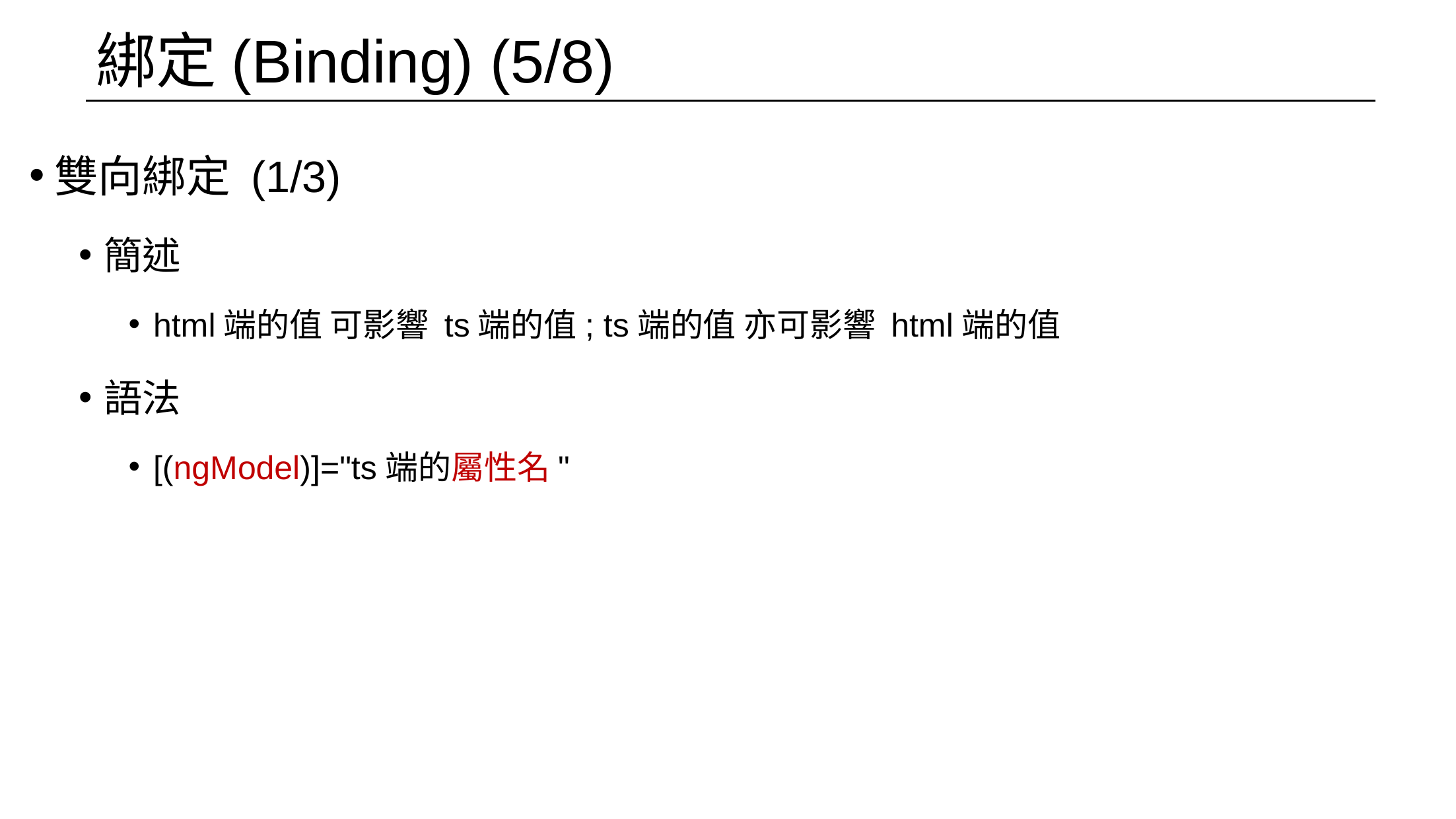

# 綁定(Binding) (5/8)
雙向綁定 (1/3)
簡述
html端的值 可影響 ts端的值; ts端的值 亦可影響 html端的值
語法
[(ngModel)]="ts端的屬性名"